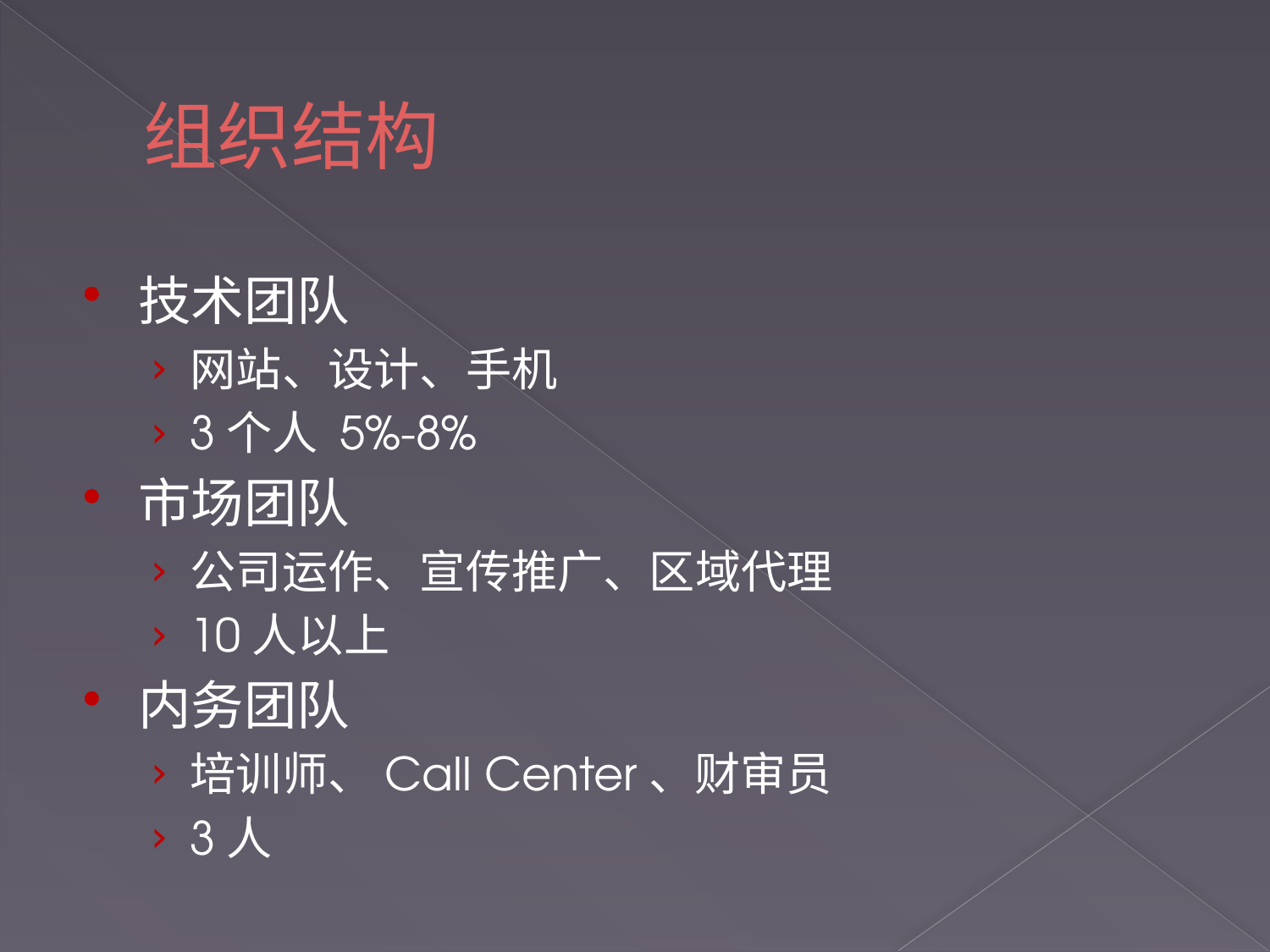

# 组织结构
技术团队
网站、设计、手机
3个人 5%-8%
市场团队
公司运作、宣传推广、区域代理
10人以上
内务团队
培训师、Call Center、财审员
3人